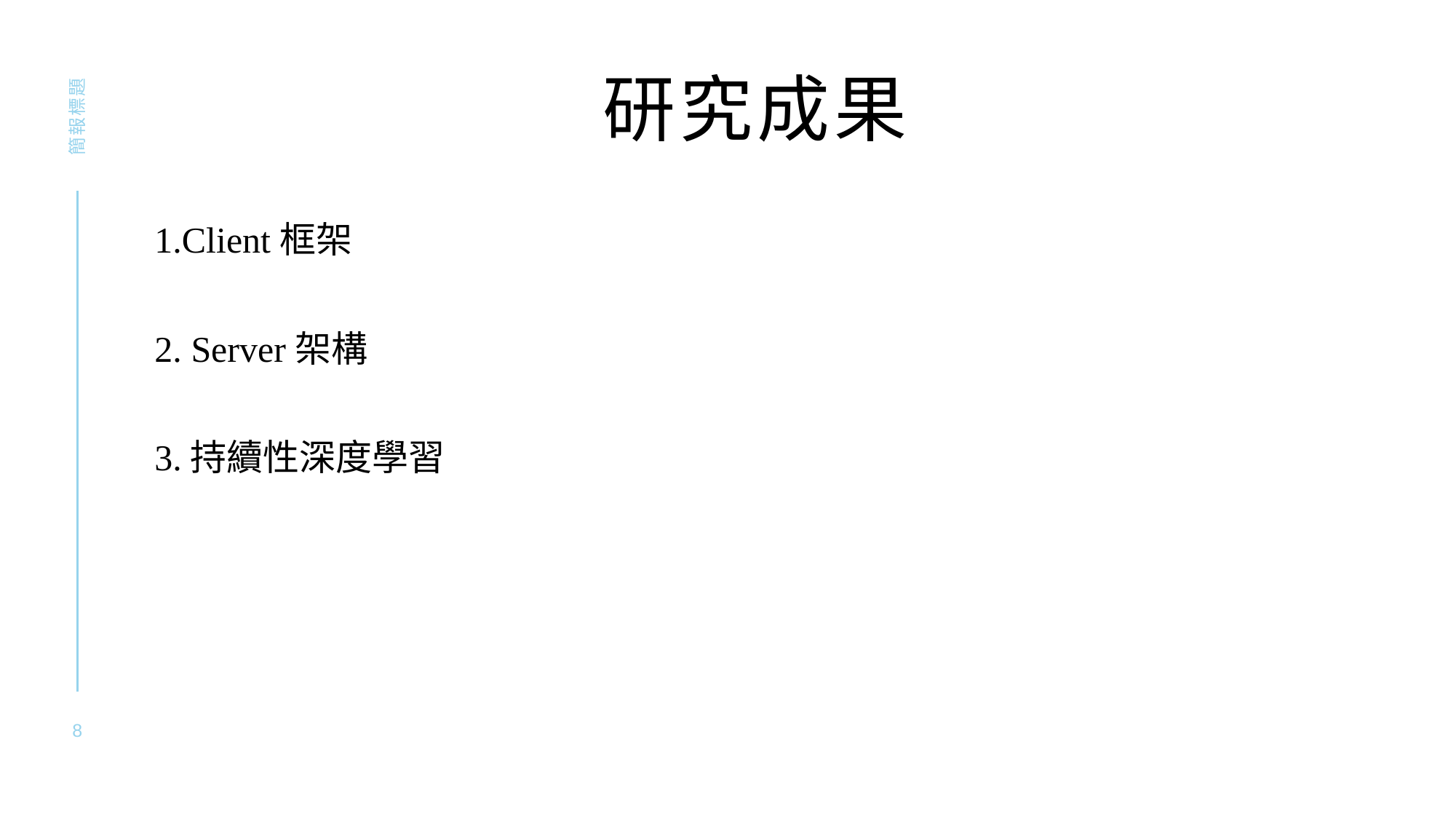

# 研究成果
簡報標題
1.Client框架

2. Server架構

3.持續性深度學習

8